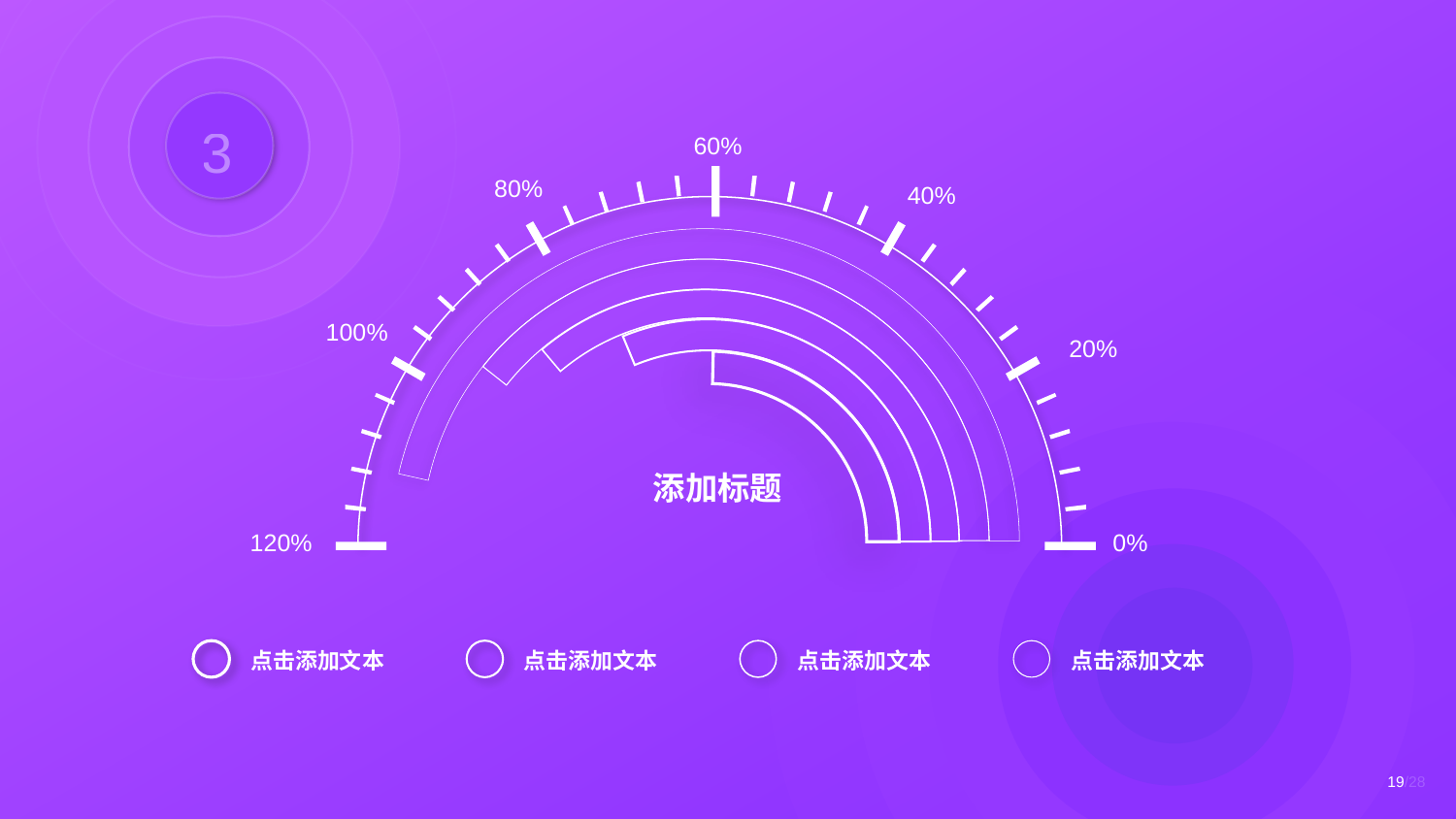

60%

80%
40%

100%

20%

添加标题
120%
0%
点击添加文本

点击添加文本

点击添加文本

点击添加文本

19/28